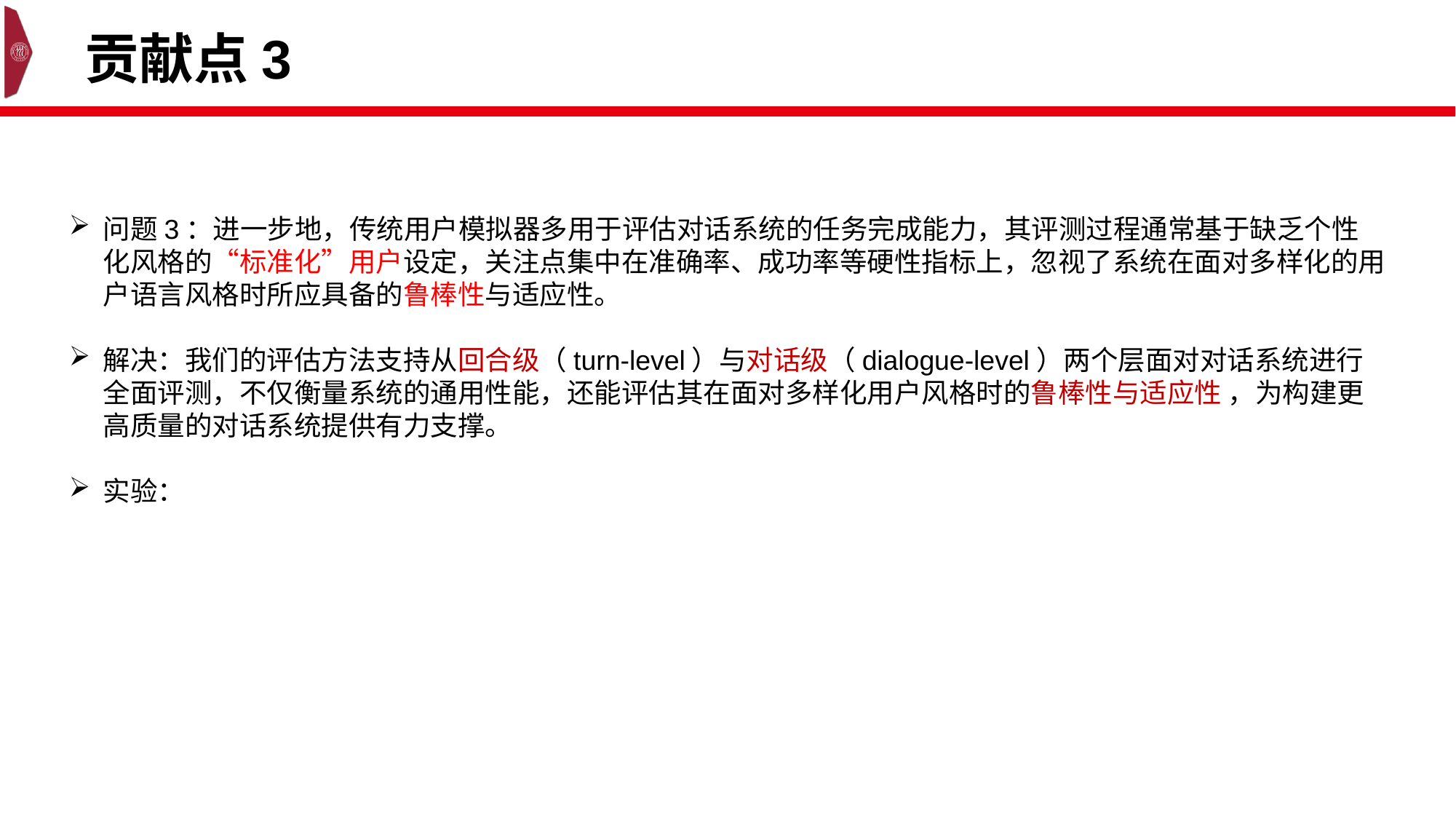

贡献点3
问题3：进一步地，传统用户模拟器多用于评估对话系统的任务完成能力，其评测过程通常基于缺乏个性化风格的“标准化”用户设定，关注点集中在准确率、成功率等硬性指标上，忽视了系统在面对多样化的用户语言风格时所应具备的鲁棒性与适应性。

解决：我们的评估方法支持从回合级（turn-level）与对话级（dialogue-level）两个层面对对话系统进行全面评测，不仅衡量系统的通用性能，还能评估其在面对多样化用户风格时的鲁棒性与适应性 ，为构建更高质量的对话系统提供有力支撑。

实验：